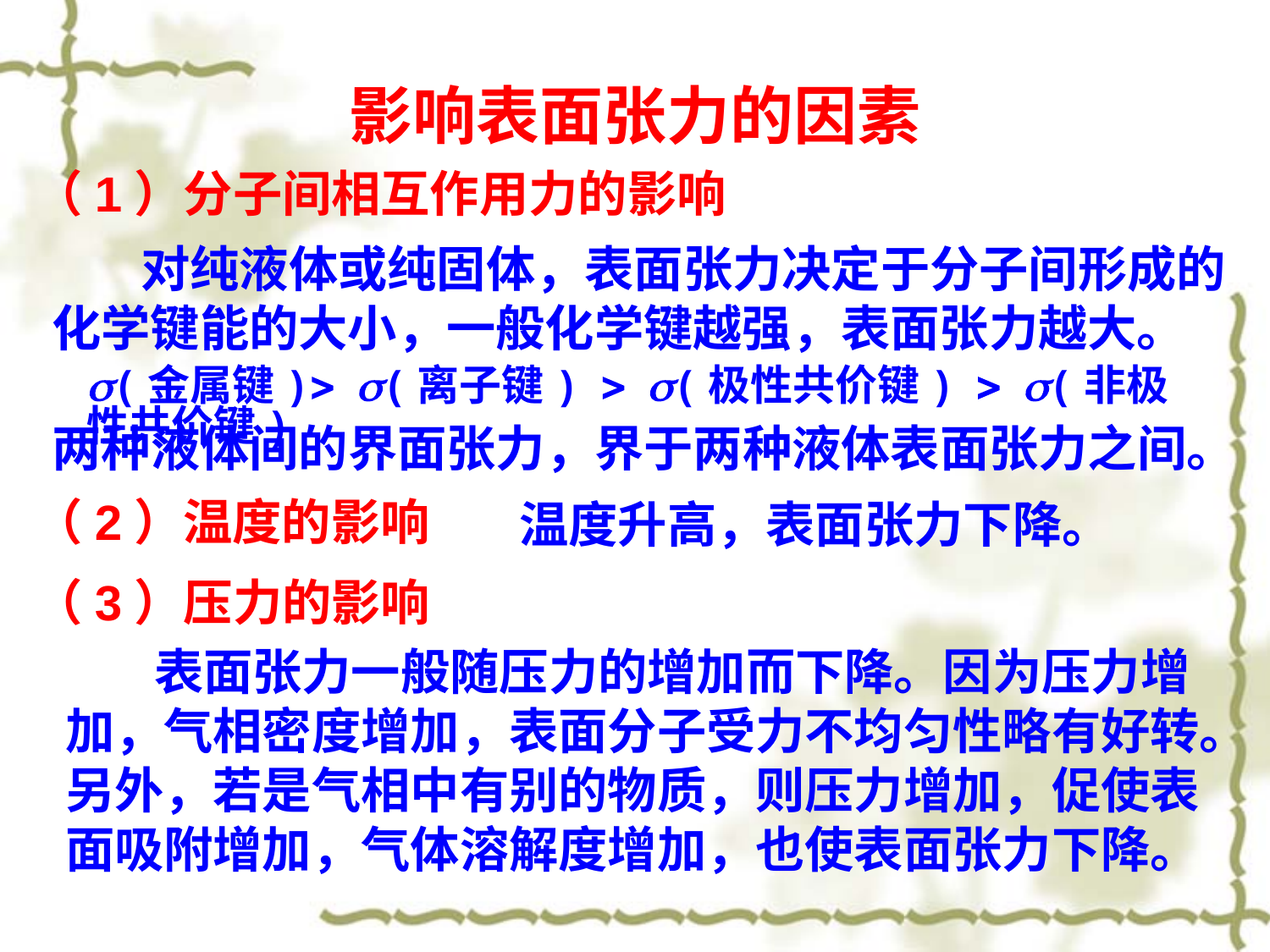

# 影响表面张力的因素
（1）分子间相互作用力的影响
       对纯液体或纯固体，表面张力决定于分子间形成的化学键能的大小，一般化学键越强，表面张力越大。
σ(金属键)> σ(离子键) > σ(极性共价键) > σ(非极性共价键)
两种液体间的界面张力，界于两种液体表面张力之间。
（2）温度的影响
 温度升高，表面张力下降。
（3）压力的影响
       表面张力一般随压力的增加而下降。因为压力增加，气相密度增加，表面分子受力不均匀性略有好转。另外，若是气相中有别的物质，则压力增加，促使表面吸附增加，气体溶解度增加，也使表面张力下降。